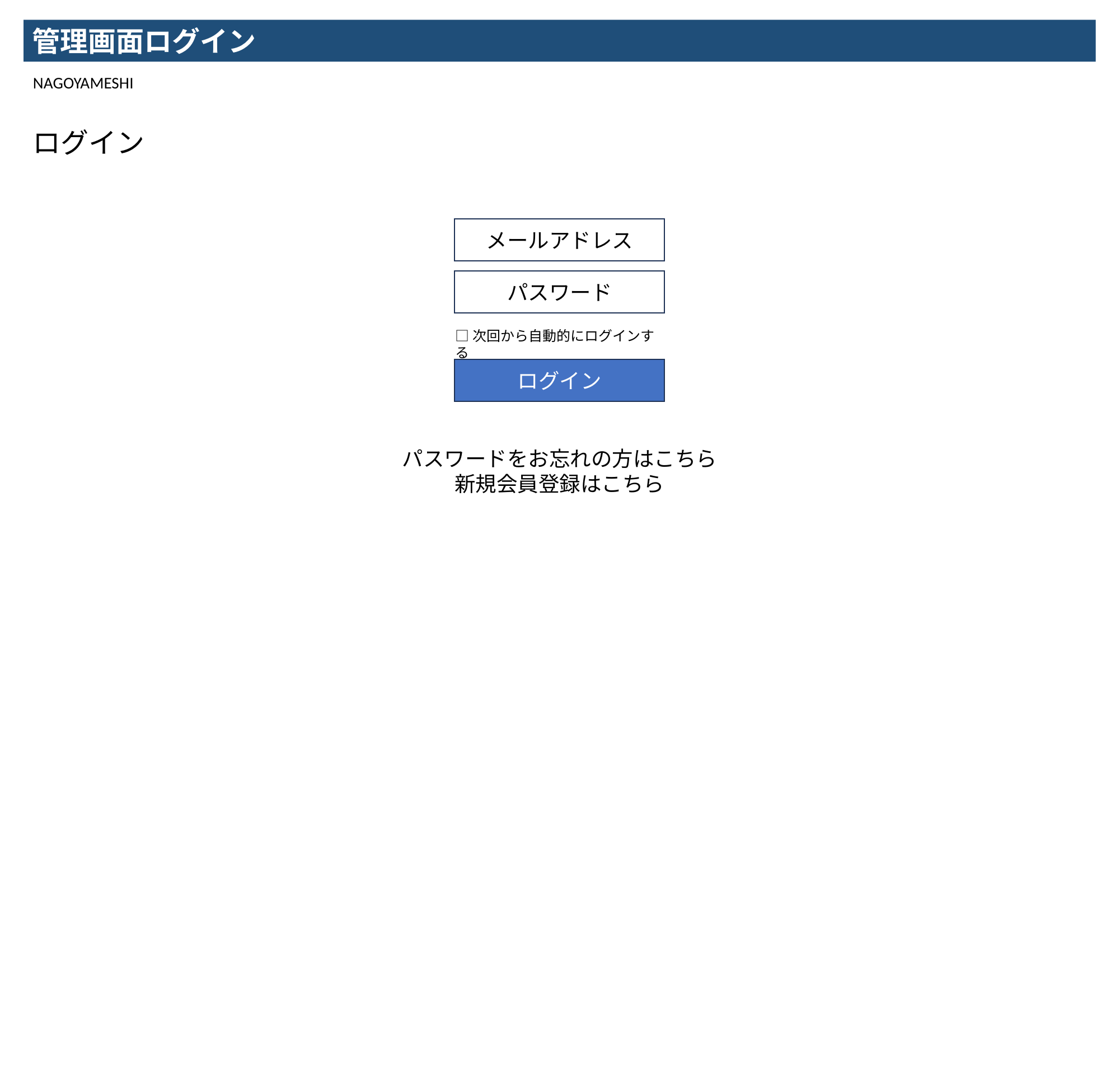

管理画面ログイン
| NAGOYAMESHI |
| --- |
| ログイン |
メールアドレス
パスワード
□次回から自動的にログインする
ログイン
パスワードをお忘れの方はこちら
新規会員登録はこちら